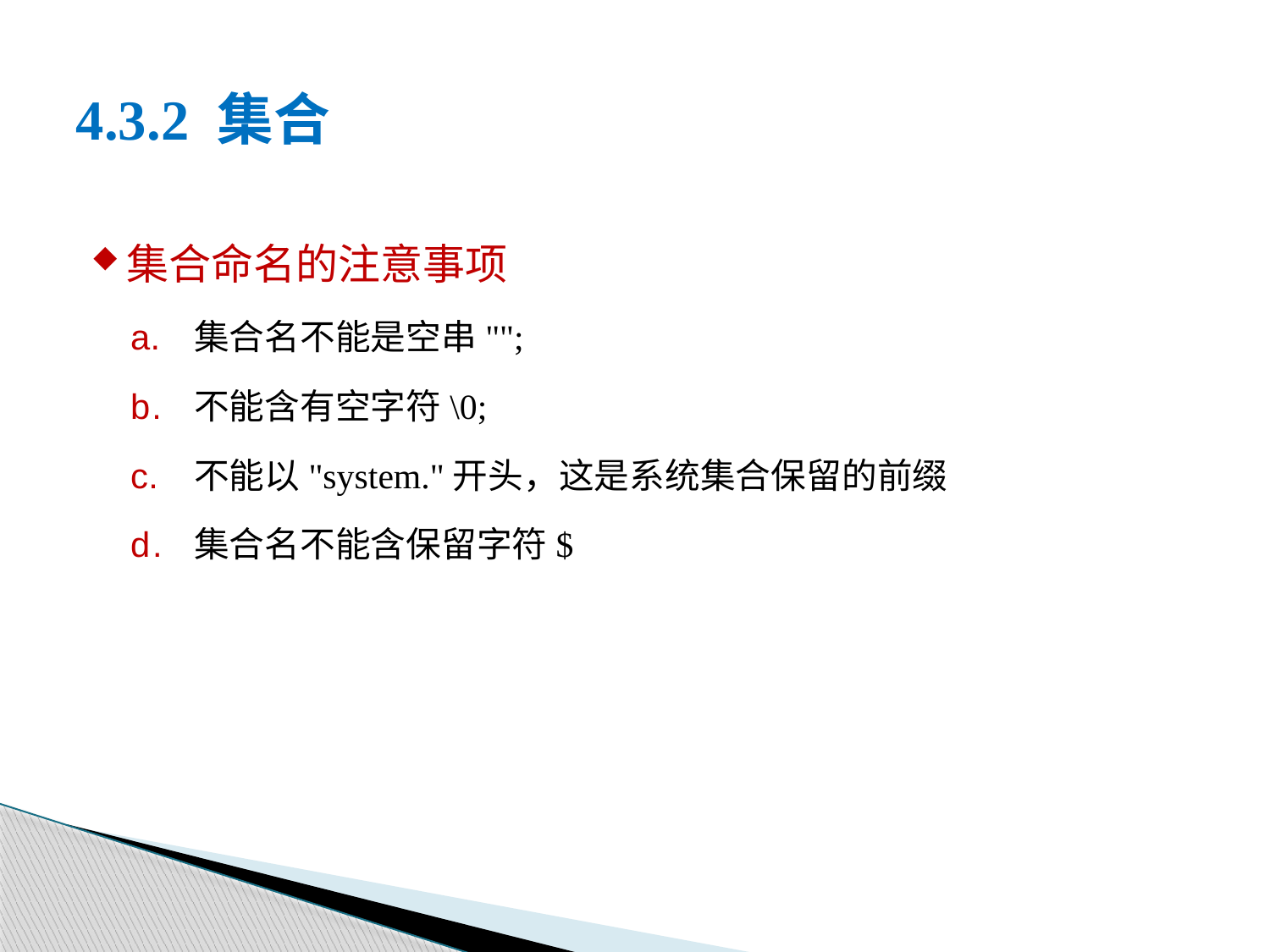

# 4.3.2 集合
集合命名的注意事项
集合名不能是空串"";
不能含有空字符\0;
不能以"system."开头，这是系统集合保留的前缀
集合名不能含保留字符$